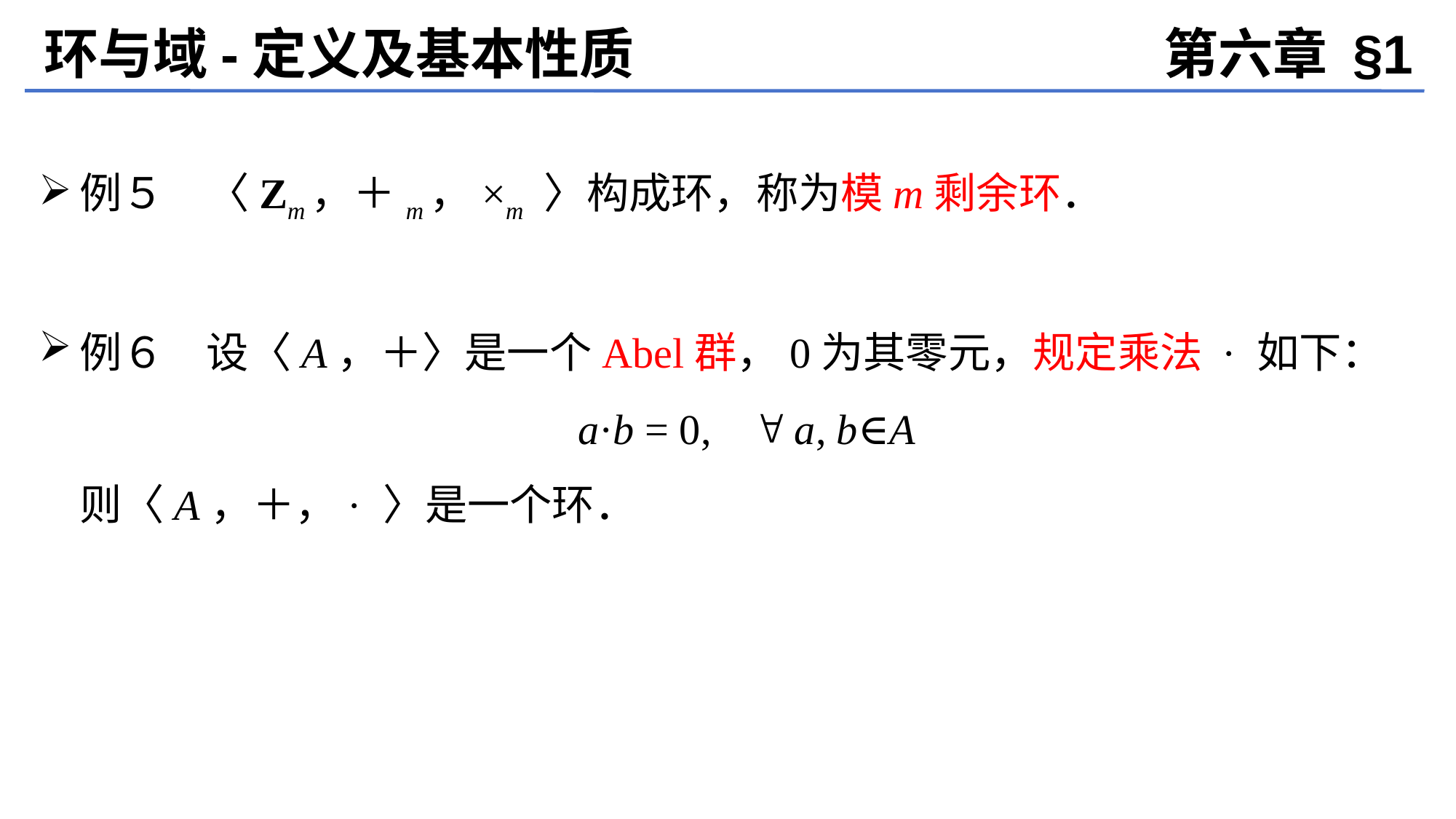

环与域-定义及基本性质
第六章 §1
例５　〈Zm，＋m，×m 〉构成环，称为模m剩余环．

例６　设〈A，＋〉是一个Abel群，0为其零元，规定乘法 · 如下：
	a·b = 0,    ∀ a, b∈A
	则〈A，＋，· 〉是一个环．